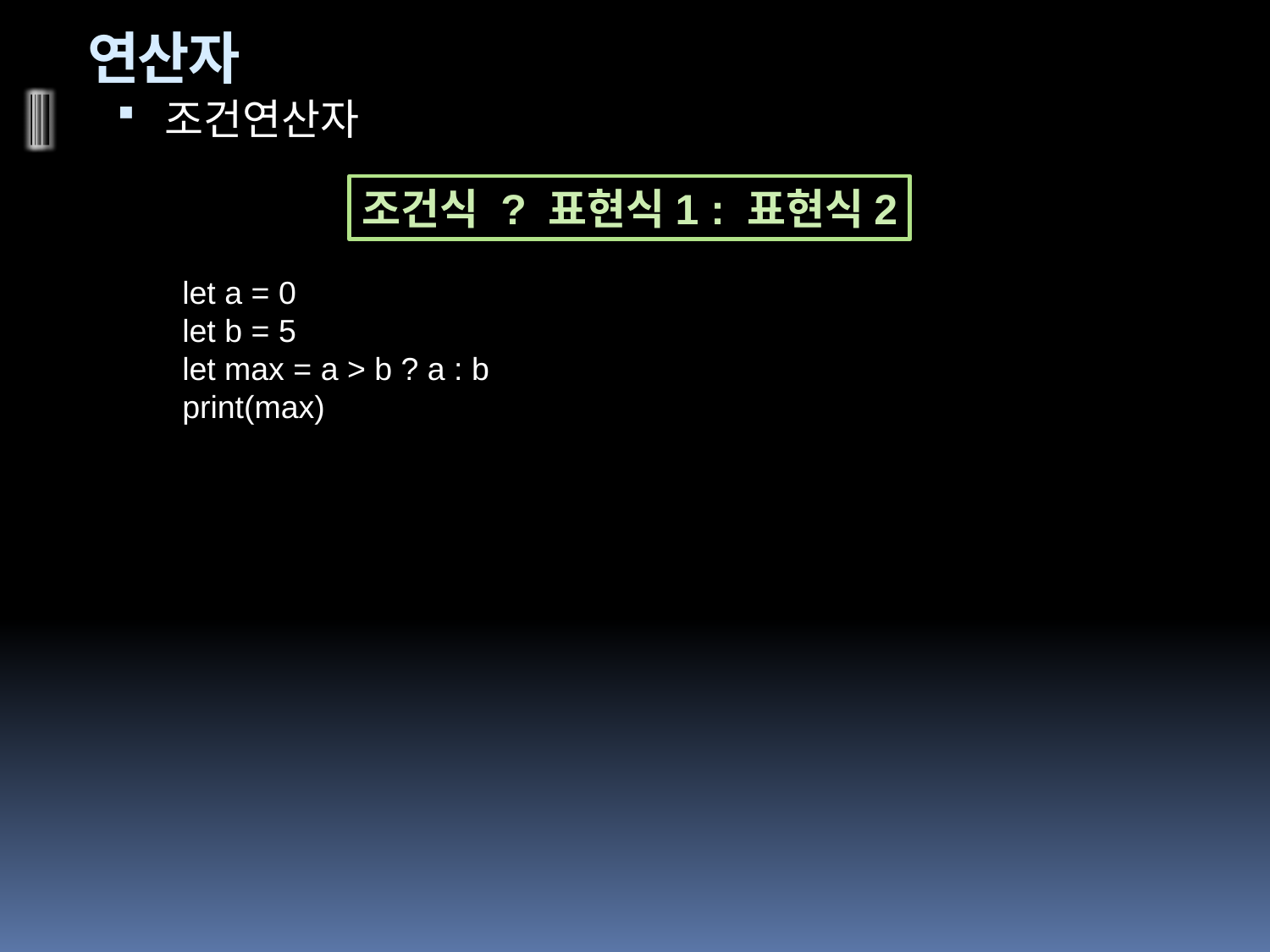

# 연산자
조건연산자
조건식 ? 표현식1 : 표현식2
let a = 0
let b = 5
let max = a > b ? a : b
print(max)